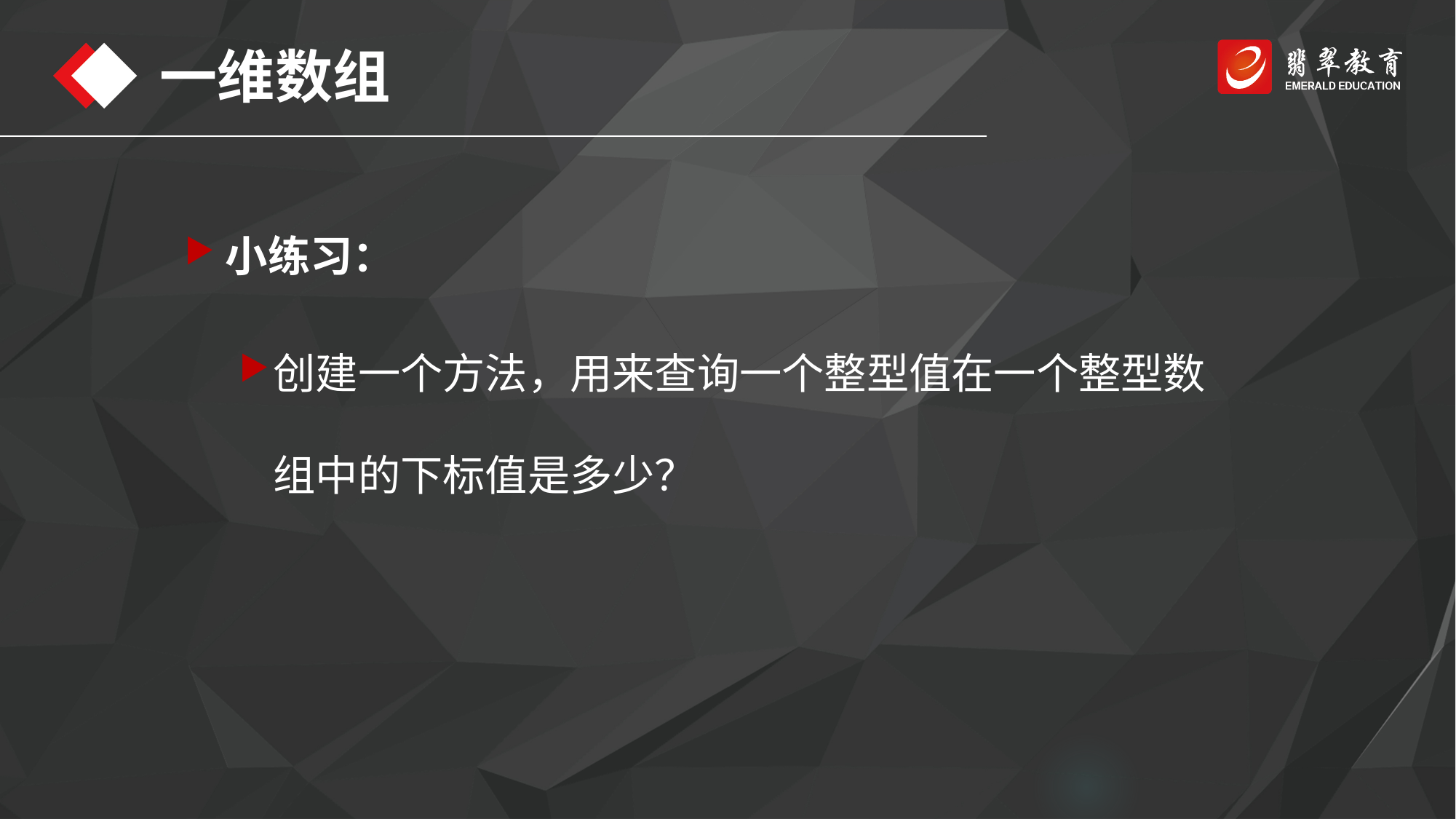

一维数组

小练习：
创建一个方法，用来查询一个整型值在一个整型数组中的下标值是多少？